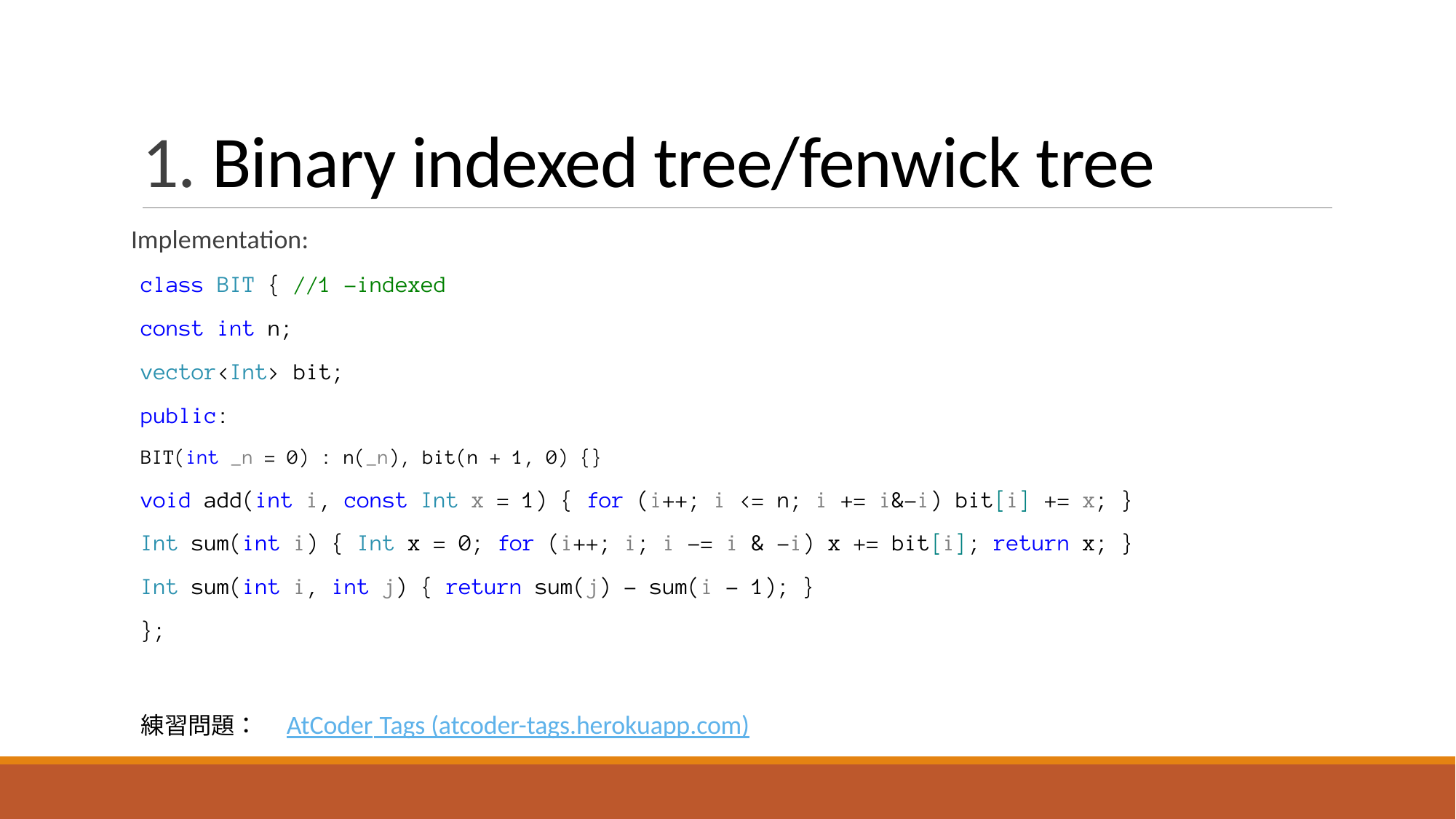

# 1. Binary indexed tree/fenwick tree
Implementation:
class BIT { //1 -indexed
const int n;
vector<Int> bit;
public:
BIT(int _n = 0) : n(_n), bit(n + 1, 0) {}
void add(int i, const Int x = 1) { for (i++; i <= n; i += i&-i) bit[i] += x; }
Int sum(int i) { Int x = 0; for (i++; i; i -= i & -i) x += bit[i]; return x; }
Int sum(int i, int j) { return sum(j) - sum(i - 1); }
};
練習問題：　AtCoder Tags (atcoder-tags.herokuapp.com)